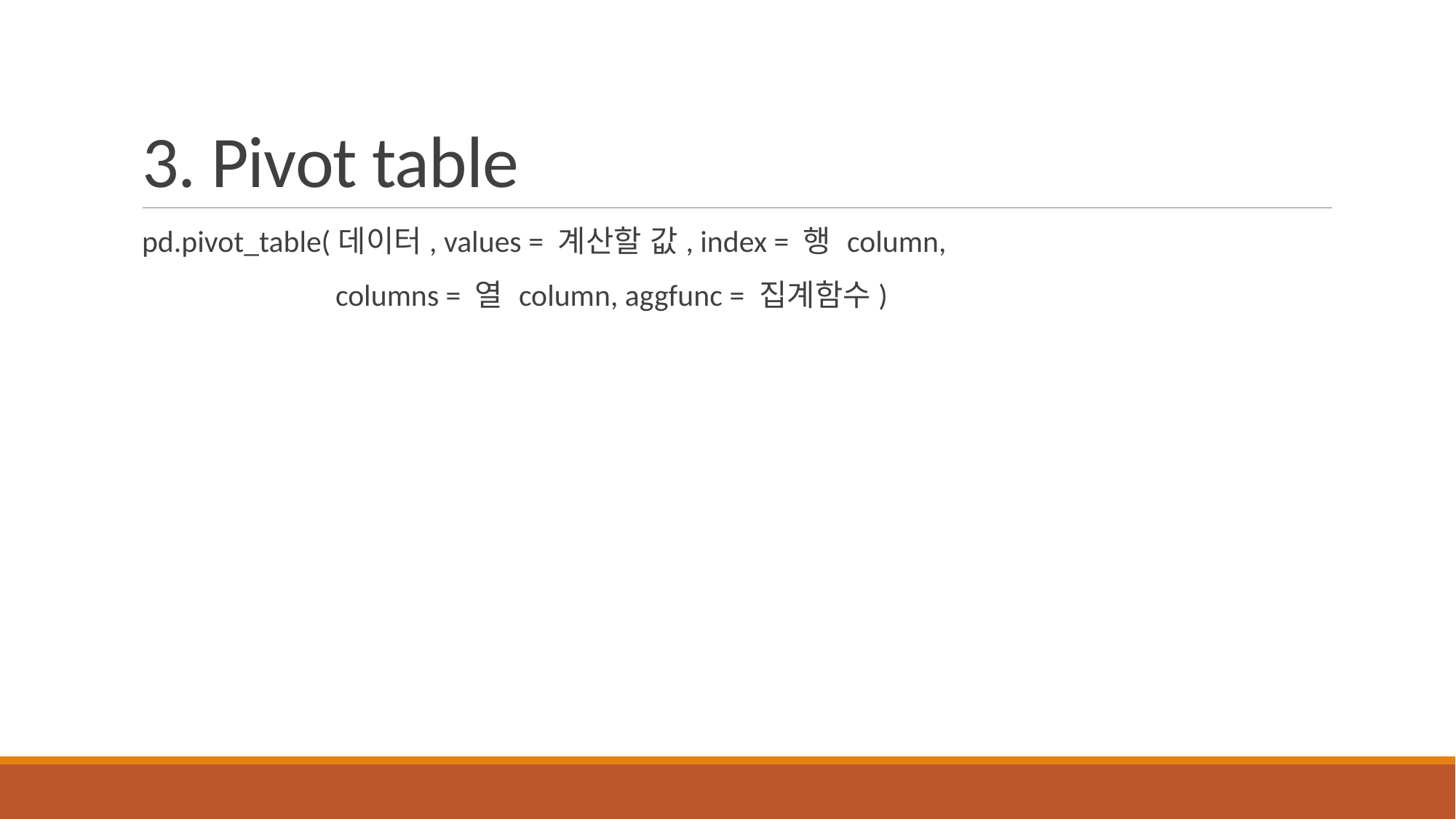

# 3. Pivot table
pd.pivot_table(데이터, values = 계산할 값, index = 행 column,
                            columns = 열 column, aggfunc = 집계함수)